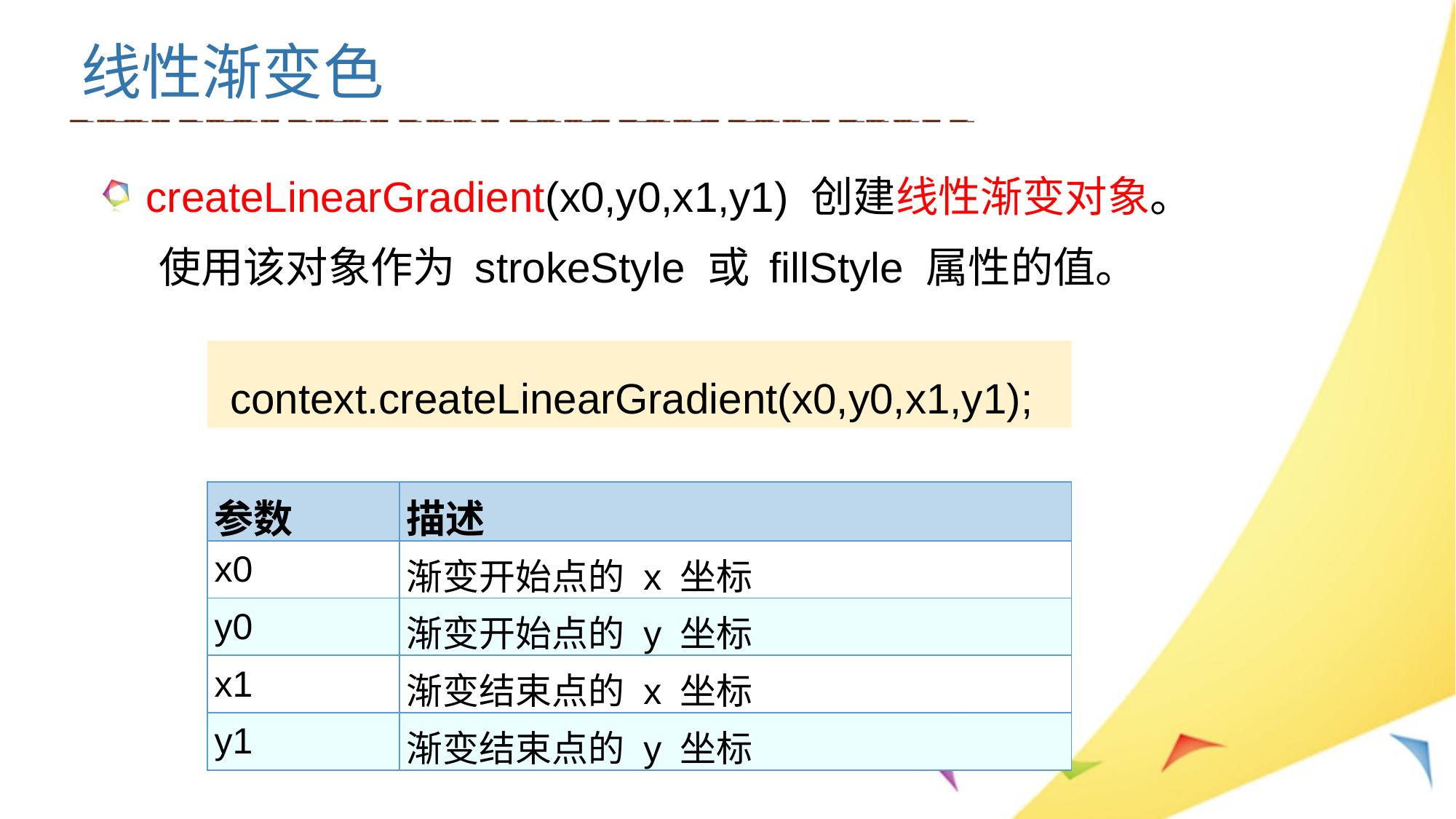

线性渐变色
createLinearGradient(x0,y0,x1,y1) 创建线性渐变对象。
     使用该对象作为 strokeStyle 或 fillStyle 属性的值。

 context.createLinearGradient(x0,y0,x1,y1);
| 参数 | 描述 |
| --- | --- |
| x0 | 渐变开始点的 x 坐标 |
| y0 | 渐变开始点的 y 坐标 |
| x1 | 渐变结束点的 x 坐标 |
| y1 | 渐变结束点的 y 坐标 |